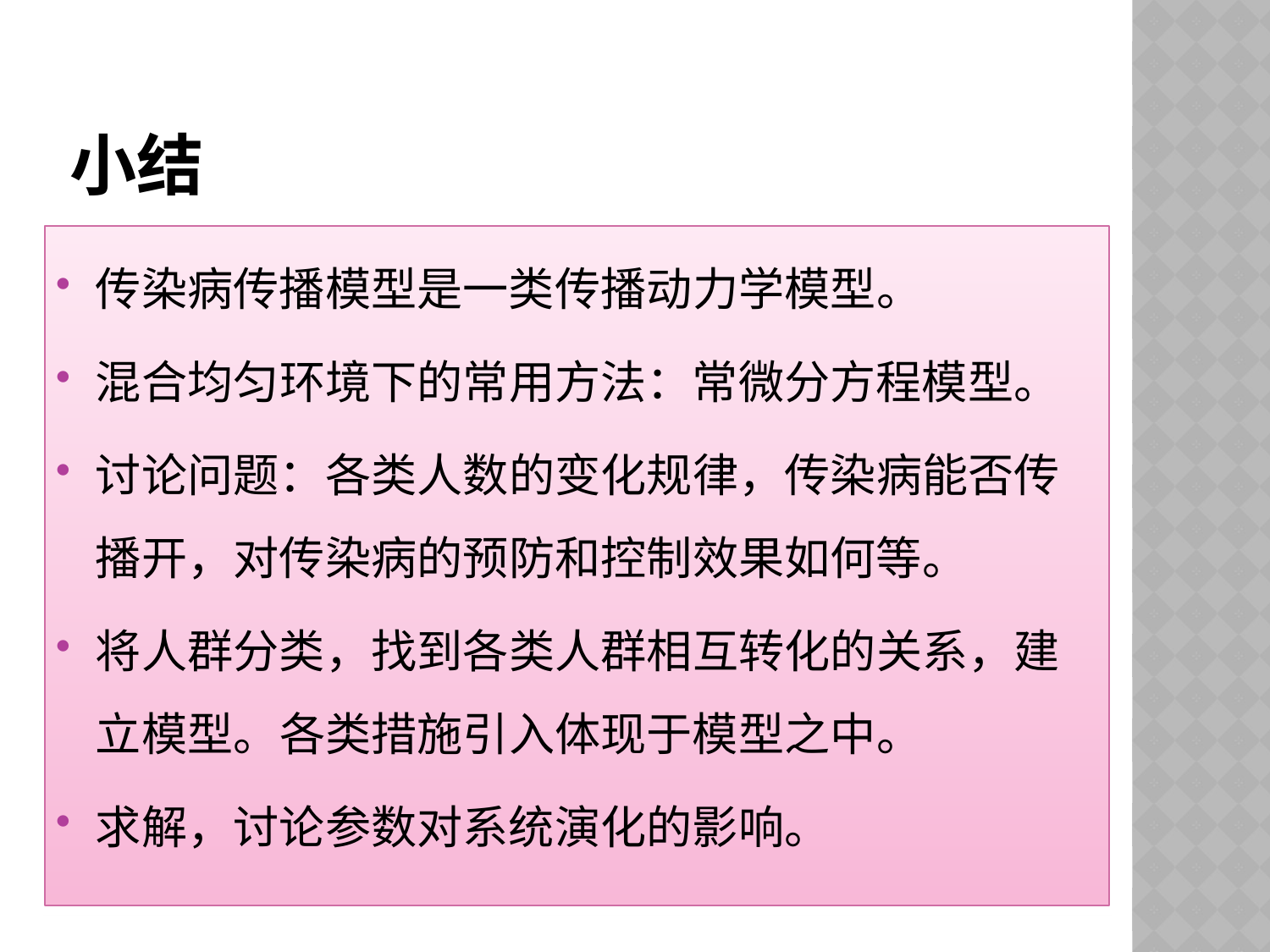

# 小结
传染病传播模型是一类传播动力学模型。
混合均匀环境下的常用方法：常微分方程模型。
讨论问题：各类人数的变化规律，传染病能否传播开，对传染病的预防和控制效果如何等。
将人群分类，找到各类人群相互转化的关系，建立模型。各类措施引入体现于模型之中。
求解，讨论参数对系统演化的影响。